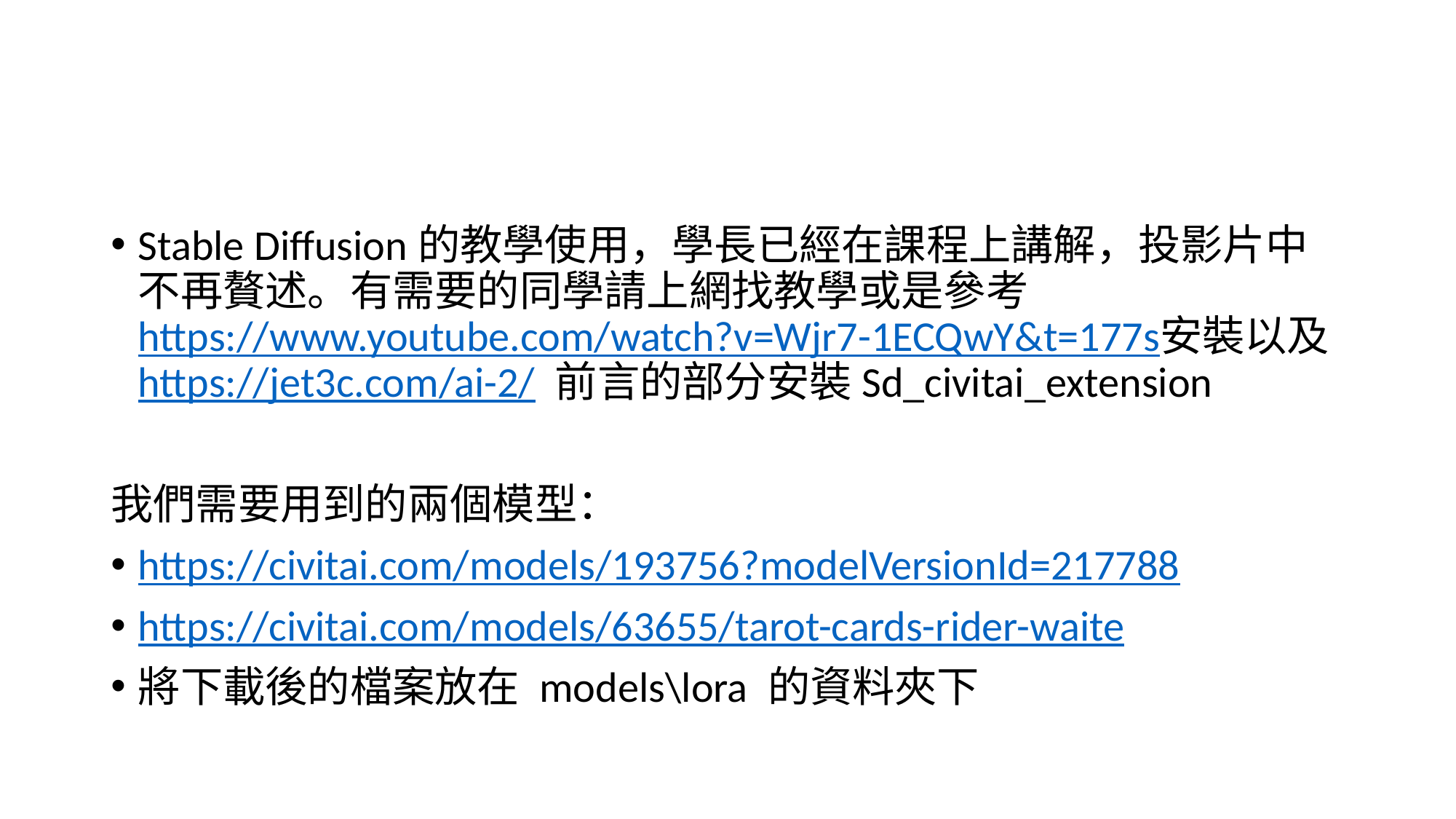

#
Stable Diffusion的教學使用，學長已經在課程上講解，投影片中不再贅述。有需要的同學請上網找教學或是參考https://www.youtube.com/watch?v=Wjr7-1ECQwY&t=177s安裝以及https://jet3c.com/ai-2/ 前言的部分安裝Sd_civitai_extension

我們需要用到的兩個模型：
https://civitai.com/models/193756?modelVersionId=217788
https://civitai.com/models/63655/tarot-cards-rider-waite
將下載後的檔案放在 models\lora 的資料夾下